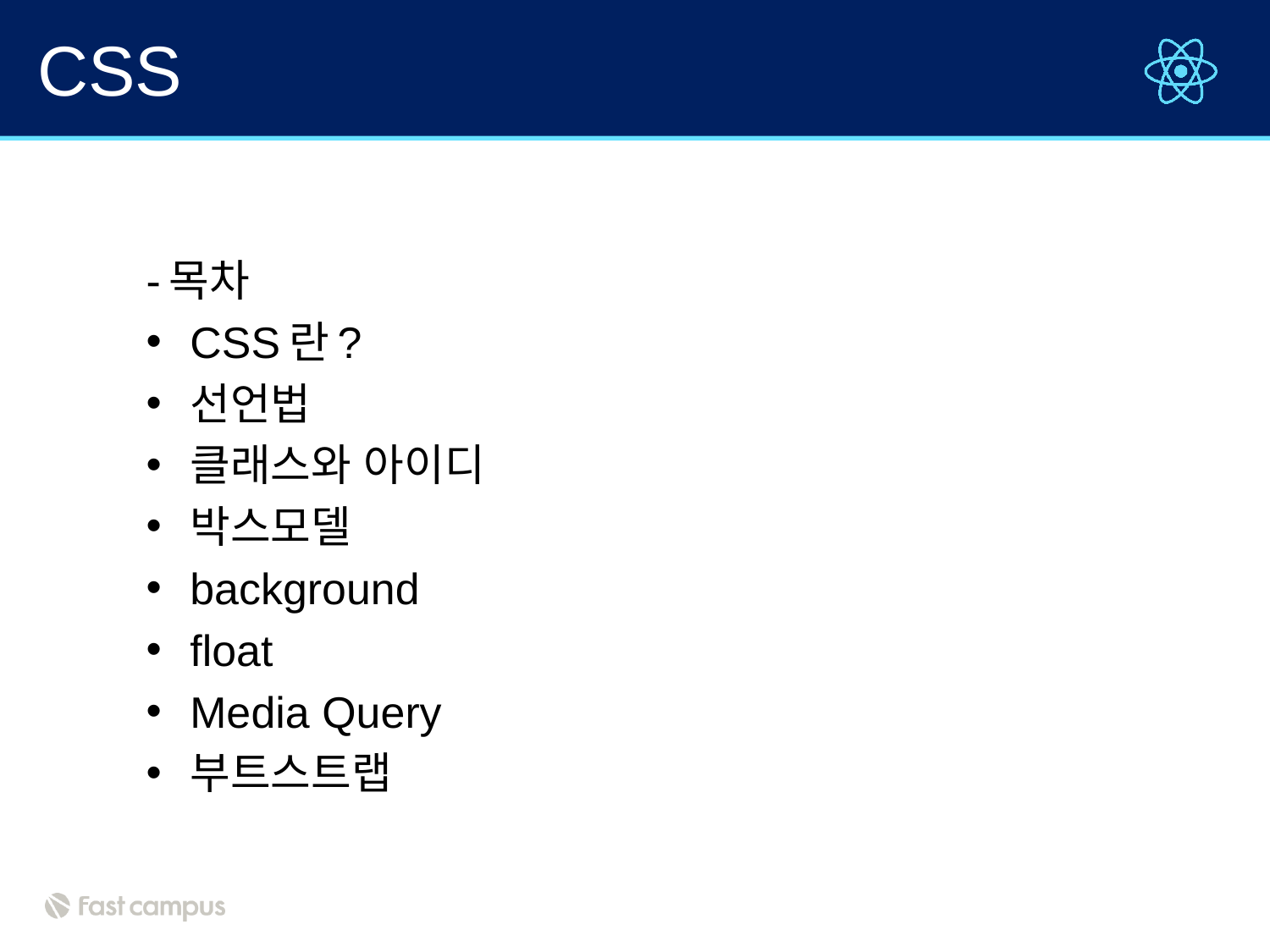

# CSS
-목차
CSS란?
선언법
클래스와 아이디
박스모델
background
float
Media Query
부트스트랩